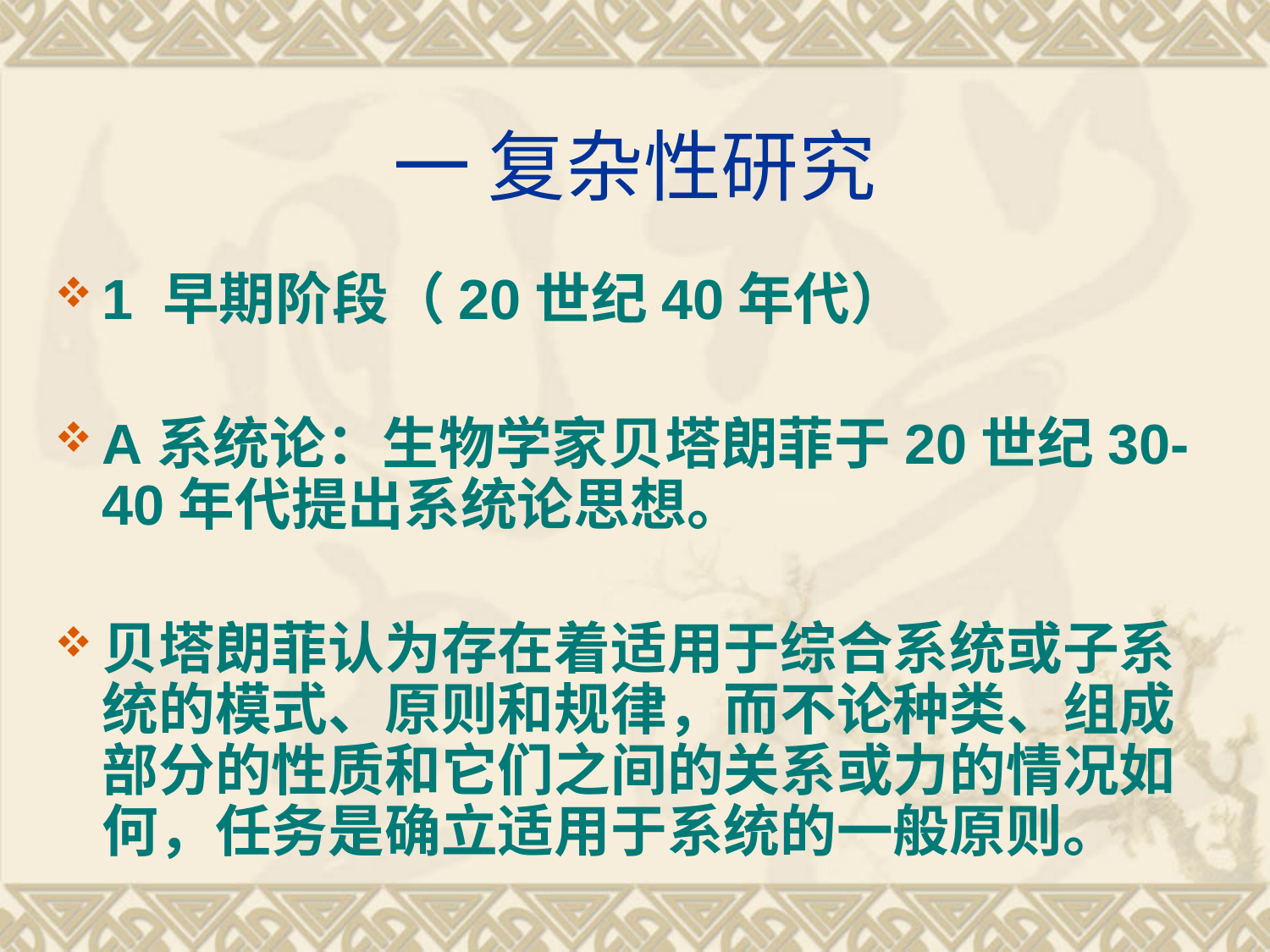

# 一 复杂性研究
1 早期阶段（20世纪40年代）

A系统论：生物学家贝塔朗菲于20世纪30-40年代提出系统论思想。

贝塔朗菲认为存在着适用于综合系统或子系统的模式、原则和规律，而不论种类、组成部分的性质和它们之间的关系或力的情况如何，任务是确立适用于系统的一般原则。